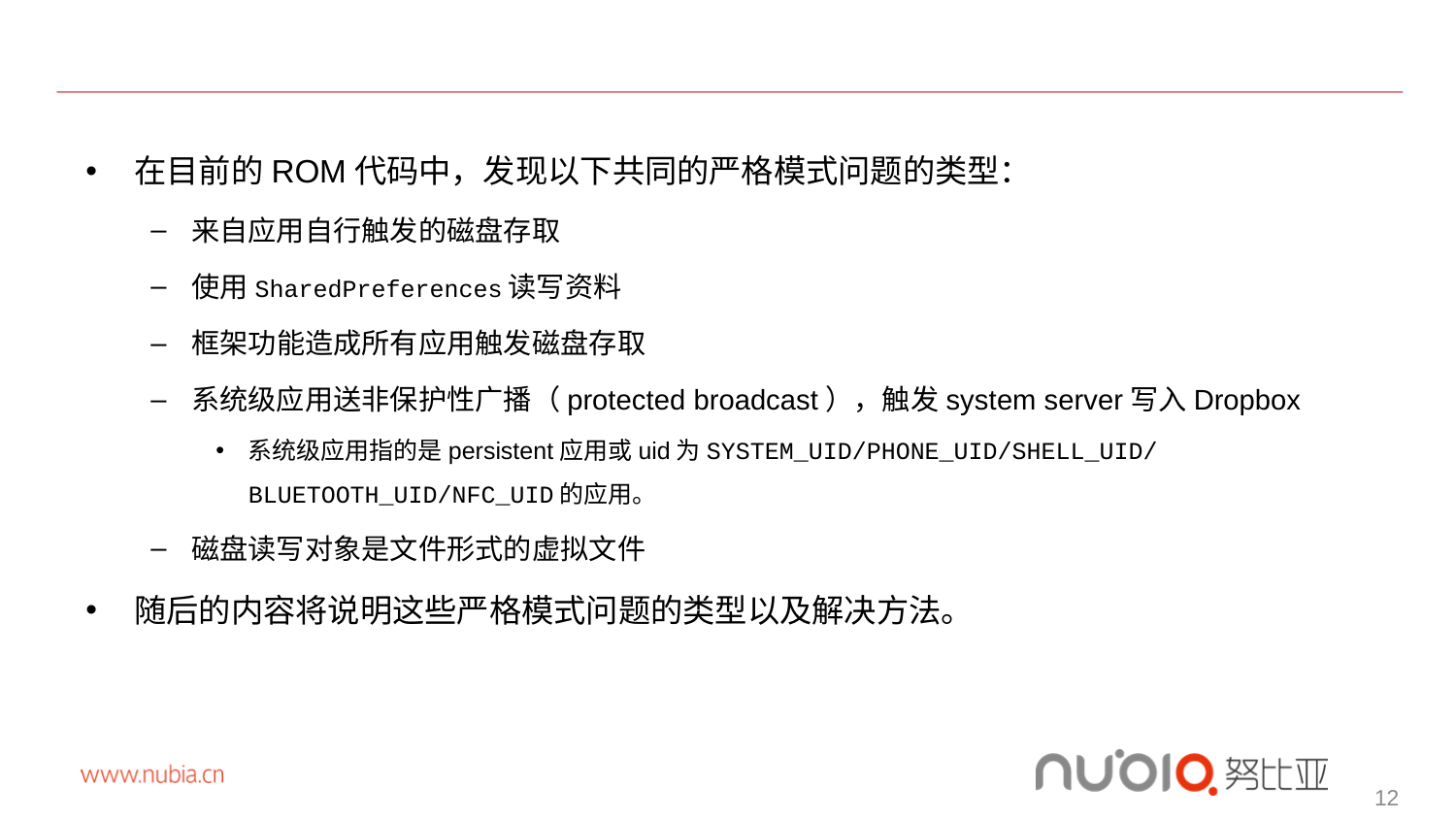

#
在目前的ROM代码中，发现以下共同的严格模式问题的类型：
来自应用自行触发的磁盘存取
使用SharedPreferences读写资料
框架功能造成所有应用触发磁盘存取
系统级应用送非保护性广播（protected broadcast），触发system server写入Dropbox
系统级应用指的是persistent应用或uid为SYSTEM_UID/PHONE_UID/SHELL_UID/BLUETOOTH_UID/NFC_UID的应用。
磁盘读写对象是文件形式的虚拟文件
随后的内容将说明这些严格模式问题的类型以及解决方法。

12